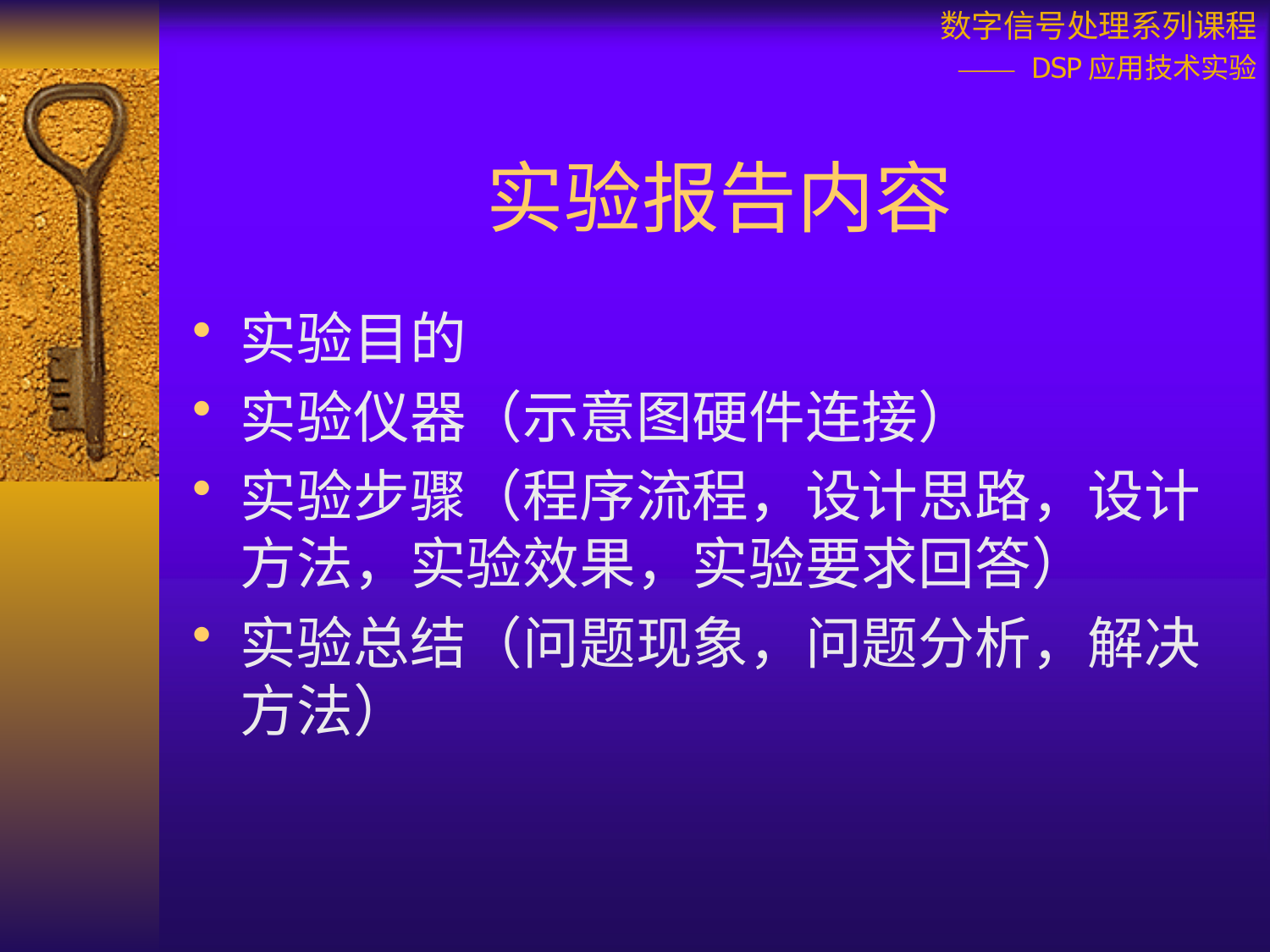

# 实验报告内容
实验目的
实验仪器（示意图硬件连接）
实验步骤（程序流程，设计思路，设计方法，实验效果，实验要求回答）
实验总结（问题现象，问题分析，解决方法）